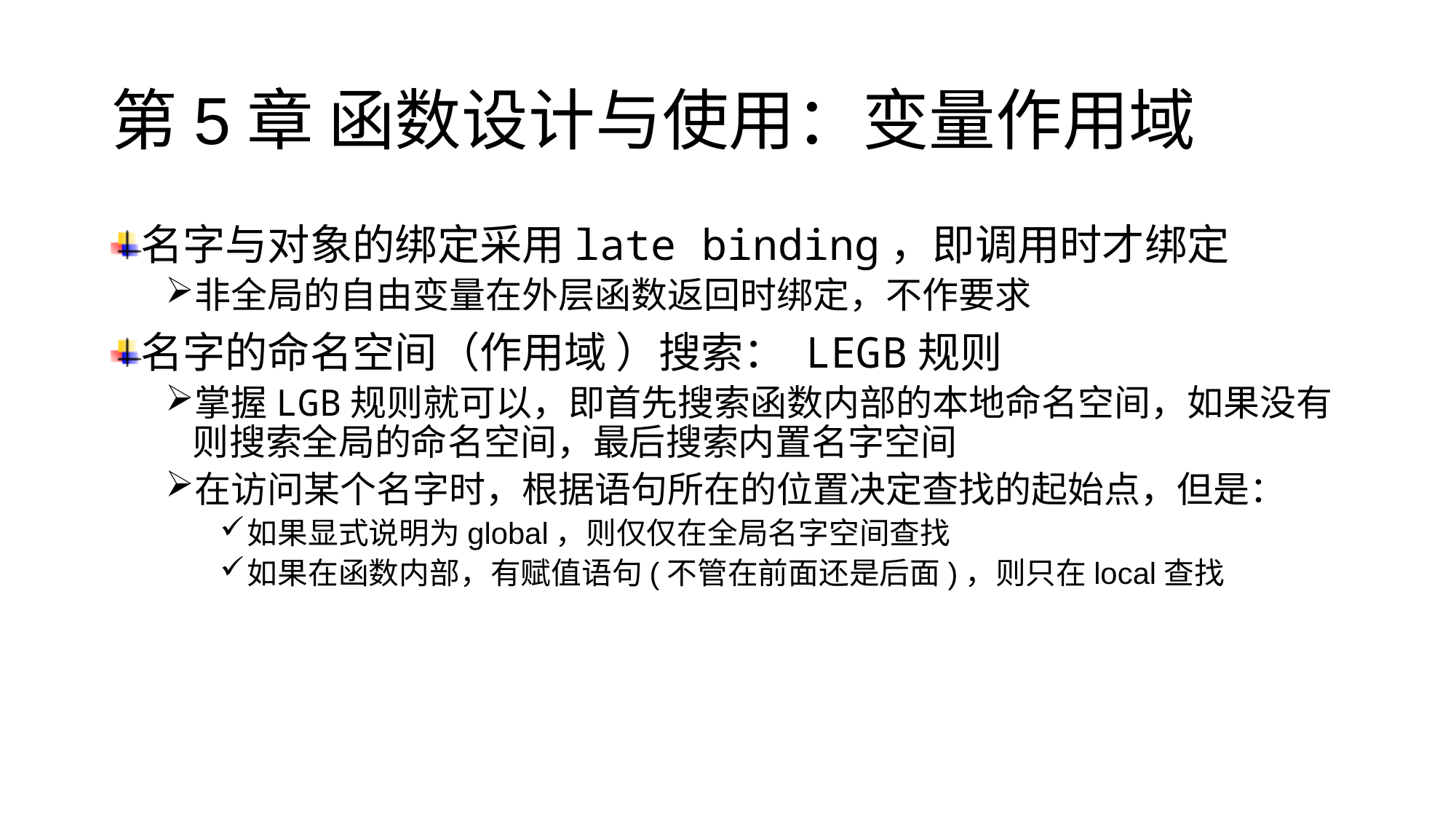

# 第5章 函数设计与使用：变量作用域
名字与对象的绑定采用late binding，即调用时才绑定
非全局的自由变量在外层函数返回时绑定，不作要求
名字的命名空间（作用域 ）搜索： LEGB规则
掌握LGB规则就可以，即首先搜索函数内部的本地命名空间，如果没有则搜索全局的命名空间，最后搜索内置名字空间
在访问某个名字时，根据语句所在的位置决定查找的起始点，但是：
如果显式说明为global，则仅仅在全局名字空间查找
如果在函数内部，有赋值语句(不管在前面还是后面)，则只在local查找